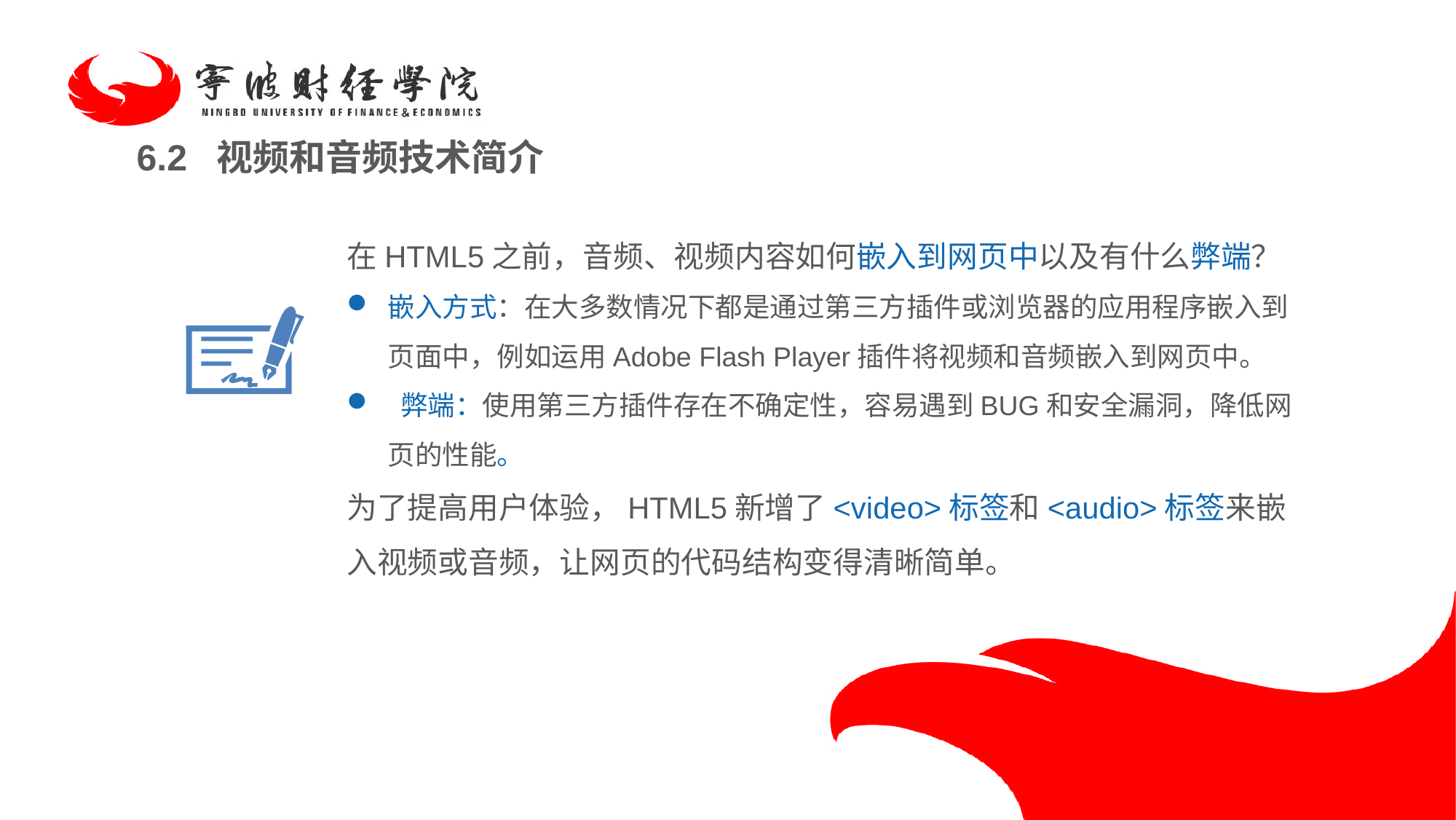

6.2  视频和音频技术简介
在HTML5之前，音频、视频内容如何嵌入到网页中以及有什么弊端？
嵌入方式：在大多数情况下都是通过第三方插件或浏览器的应用程序嵌入到页面中，例如运用Adobe Flash Player插件将视频和音频嵌入到网页中。
 弊端：使用第三方插件存在不确定性，容易遇到BUG和安全漏洞，降低网页的性能。
为了提高用户体验，HTML5新增了<video>标签和<audio>标签来嵌入视频或音频，让网页的代码结构变得清晰简单。